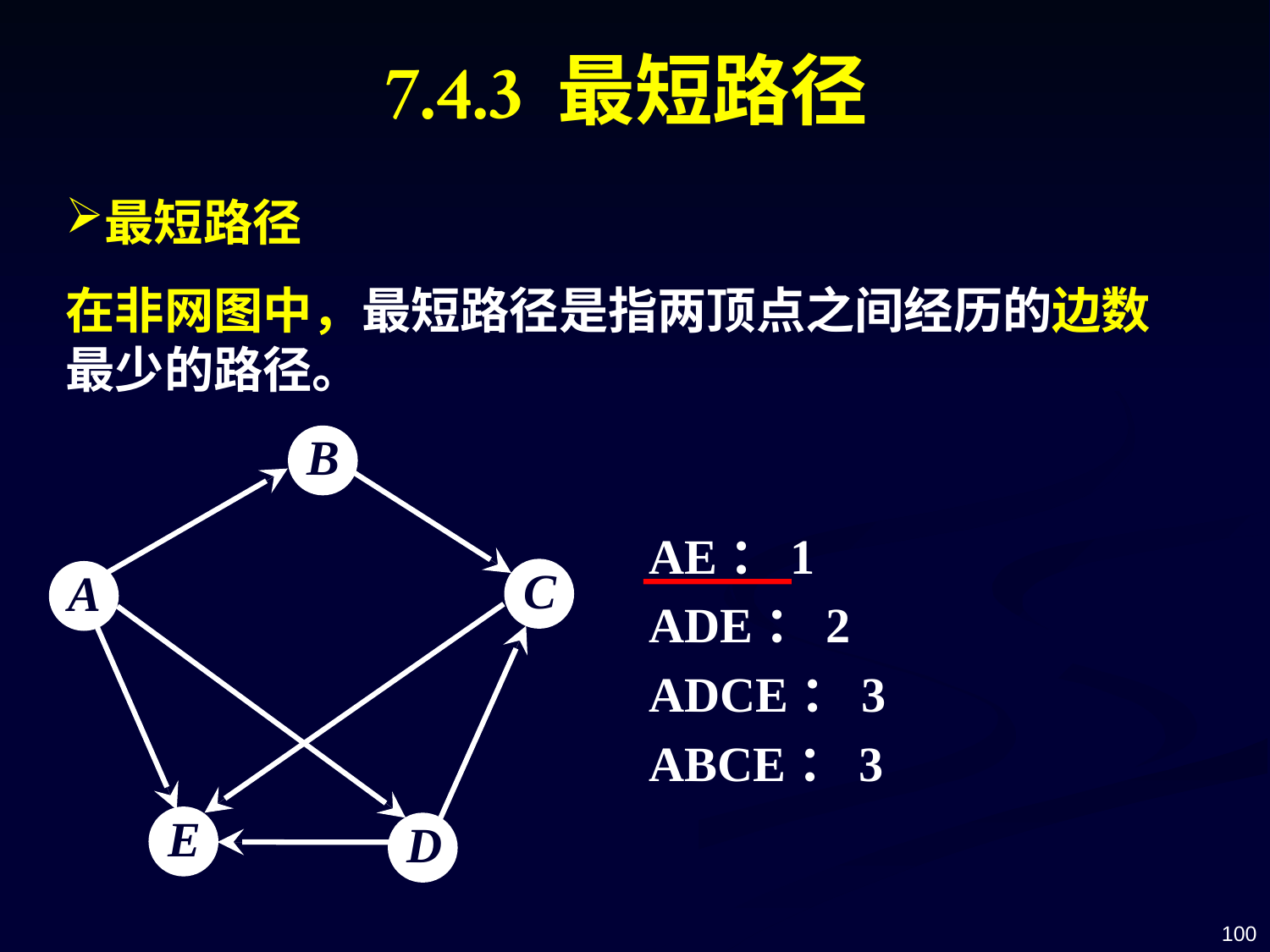

# 7.4.3 最短路径
最短路径
在非网图中，最短路径是指两顶点之间经历的边数最少的路径。
B

AE：1
ADE：2
ADCE：3
ABCE：3
C
A

E
D

100